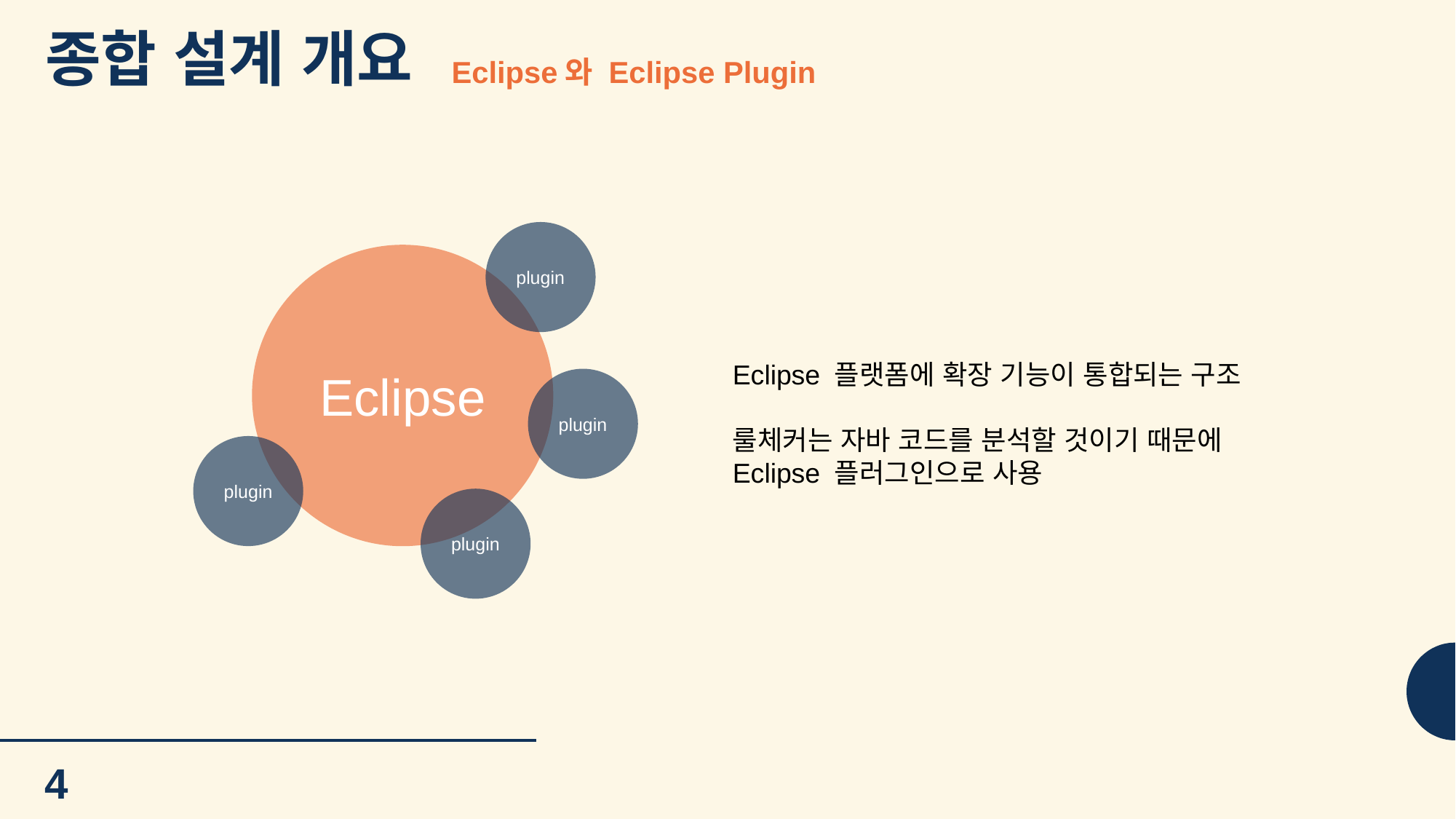

종합 설계 개요
Eclipse와 Eclipse Plugin
plugin
Eclipse
Eclipse 플랫폼에 확장 기능이 통합되는 구조

룰체커는 자바 코드를 분석할 것이기 때문에
Eclipse 플러그인으로 사용
plugin
plugin
plugin
4